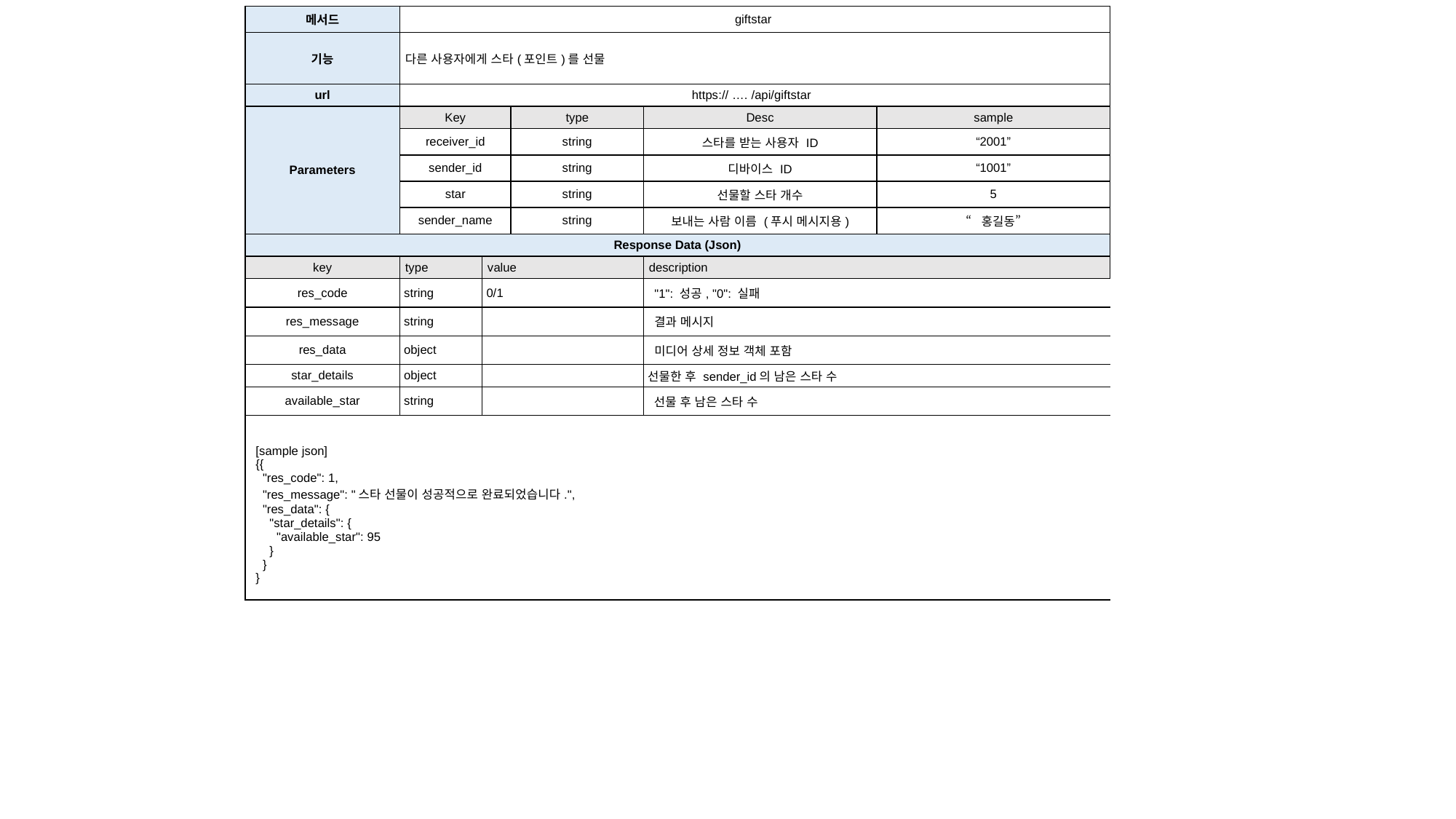

| 메서드 | giftstar |  |  |  |  |
| --- | --- | --- | --- | --- | --- |
| 기능 | 다른 사용자에게 스타(포인트)를 선물 |  |  |  |  |
| url | https:// …. /api/giftstar |  |  |  |  |
| Parameters | Key | type | type | Desc | sample |
|  | receiver\_id |  | string | 스타를 받는 사용자 ID | “2001” |
|  | sender\_id |  | string | 디바이스 ID | “1001” |
|  | star |  | string | 선물할 스타 개수 | 5 |
|  | sender\_name |  | string | 보내는 사람 이름 (푸시 메시지용) | “홍길동” |
| Response Data (Json) |  |  |  |  |  |
| key | type | value |  | description |  |
| res\_code | string | 0/1 |  | "1": 성공, "0": 실패 |  |
| res\_message | string |  |  | 결과 메시지 |  |
| res\_data | object |  |  | 미디어 상세 정보 객체 포함 |  |
| star\_details | object |  |  | 선물한 후 sender\_id의 남은 스타 수 |  |
| available\_star | string |  |  | 선물 후 남은 스타 수 |  |
| [sample json] {{ "res\_code": 1, "res\_message": "스타 선물이 성공적으로 완료되었습니다.", "res\_data": { "star\_details": { "available\_star": 95 } } } |  |  |  |  |  |